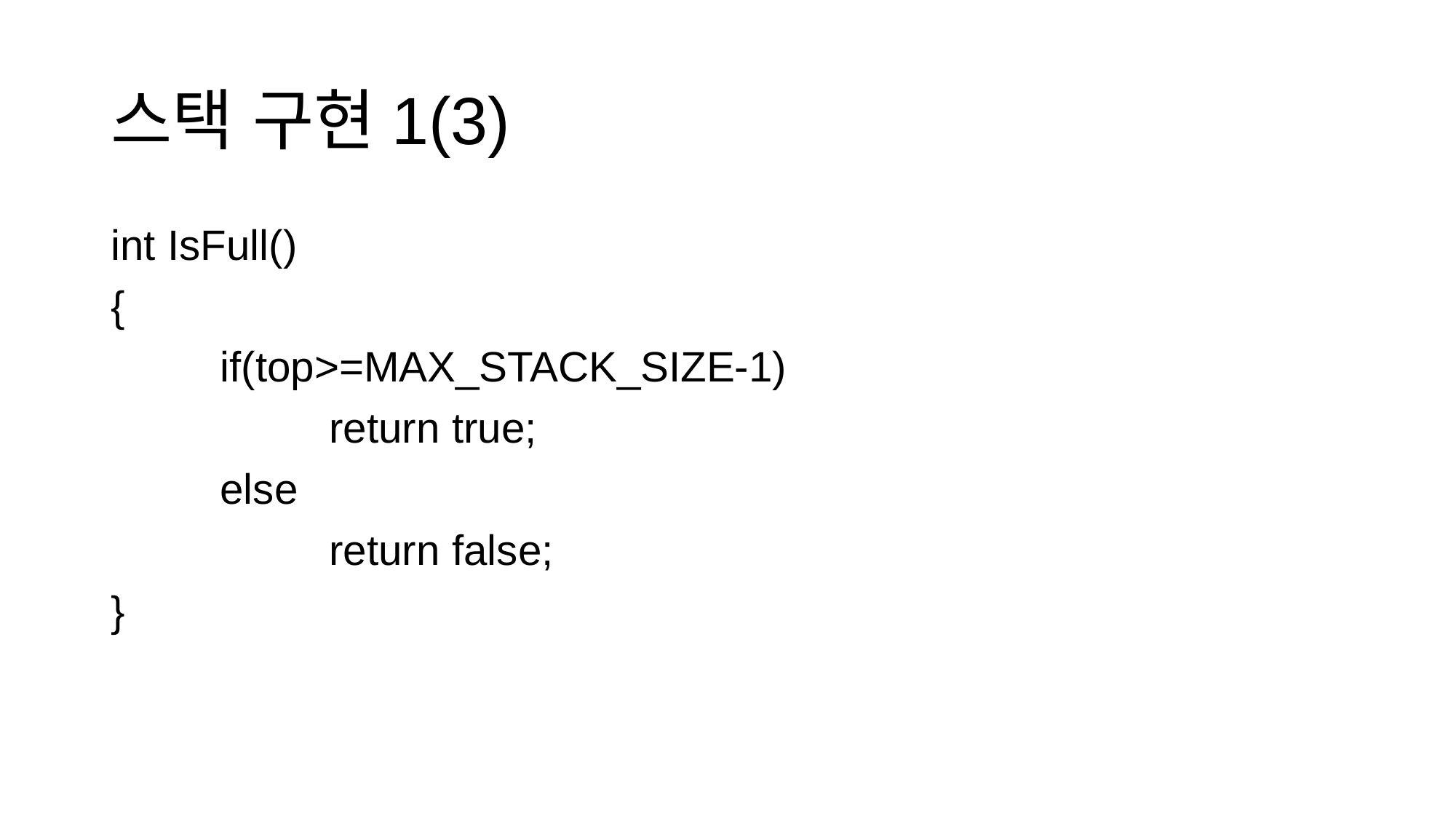

# 스택 구현1(3)
int IsFull()
{
	if(top>=MAX_STACK_SIZE-1)
		return true;
	else
		return false;
}